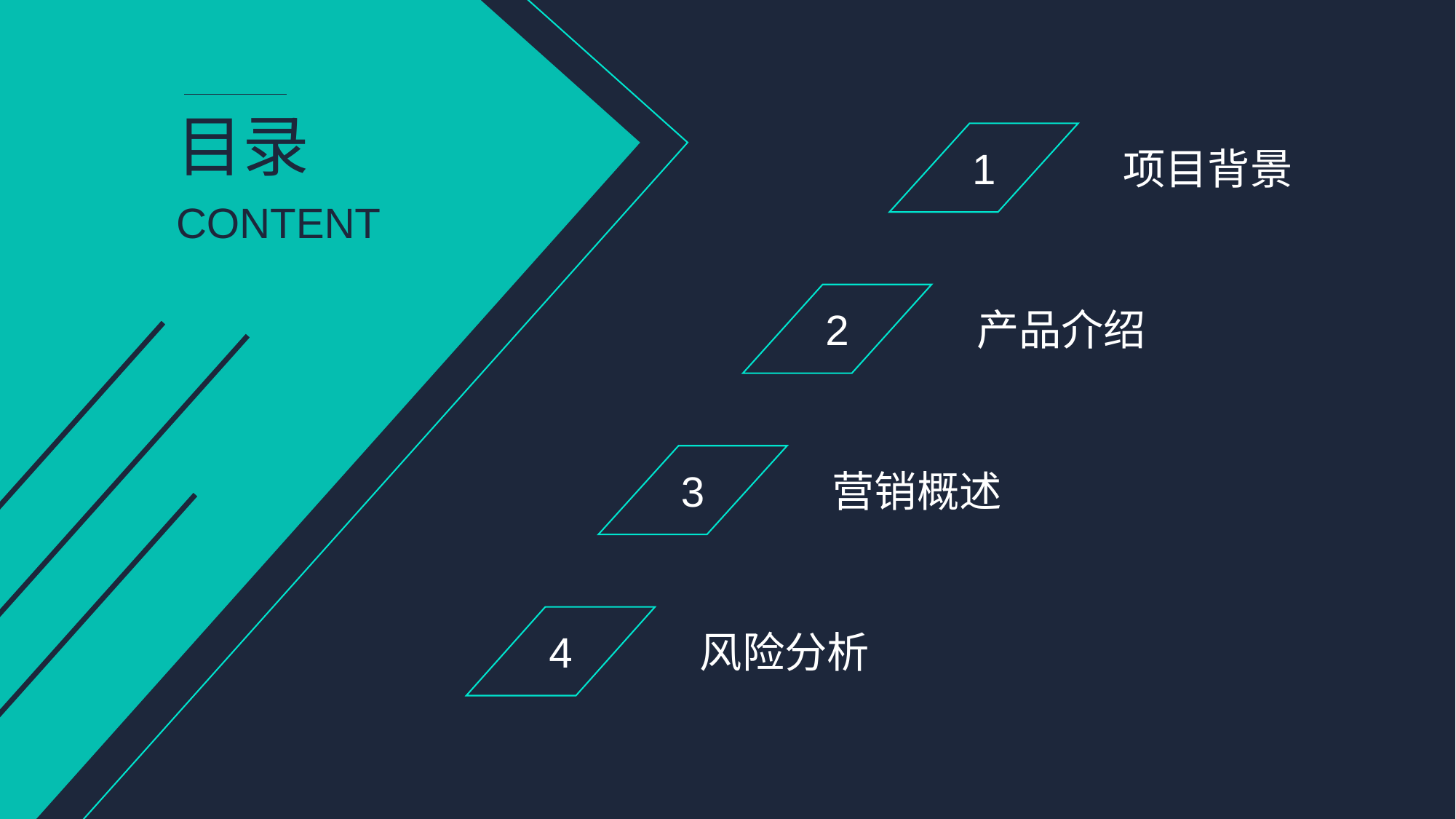

目录

1
项目背景
CONTENT

2
产品介绍

3
营销概述

4
风险分析